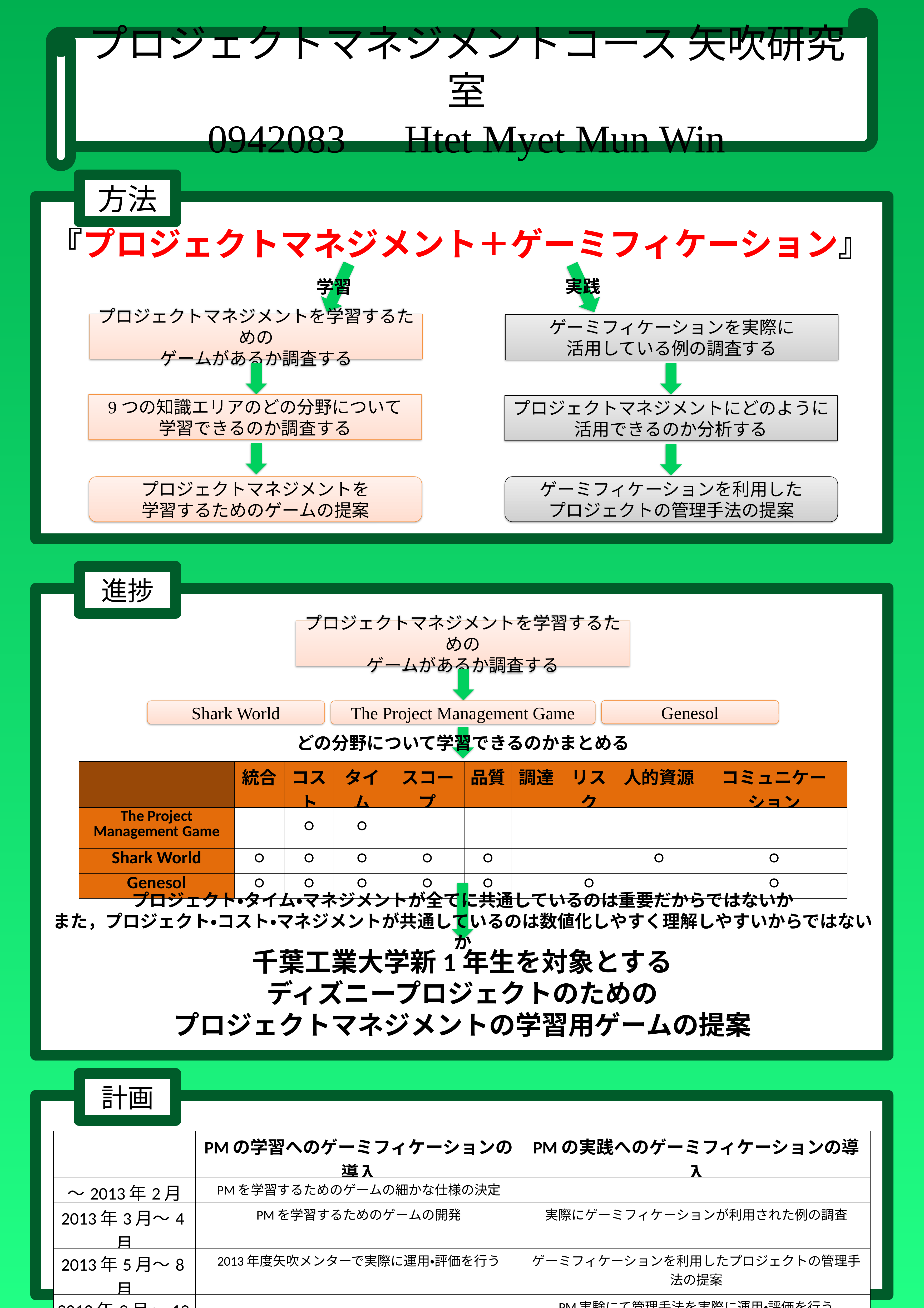

プロジェクトマネジメントコース 矢吹研究室
0942083　Htet Myet Mun Win
方法

『プロジェクトマネジメント＋ゲーミフィケーション』

実践
学習
プロジェクトマネジメントを学習するための
ゲームがあるか調査する
ゲーミフィケーションを実際に
活用している例の調査する

9つの知識エリアのどの分野について
学習できるのか調査する
プロジェクトマネジメントにどのように
活用できるのか分析する

ゲーミフィケーションを利用した
プロジェクトの管理手法の提案
プロジェクトマネジメントを
学習するためのゲームの提案
進捗

プロジェクトマネジメントを学習するための
ゲームがあるか調査する

Genesol
Shark World
The Project Management Game

どの分野について学習できるのかまとめる
|  | 統合 | コスト | タイム | スコープ | 品質 | 調達 | リスク | 人的資源 | コミュニケーション |
| --- | --- | --- | --- | --- | --- | --- | --- | --- | --- |
| The Project Management Game |  | ○ | ○ |  |  |  |  |  |  |
| Shark World | ○ | ○ | ○ | ○ | ○ |  |  | ○ | ○ |
| Genesol | ○ | ○ | ○ | ○ | ○ |  | ○ |  | ○ |

プロジェクト・タイム・マネジメントが全てに共通しているのは重要だからではないか
また，プロジェクト・コスト・マネジメントが共通しているのは数値化しやすく理解しやすいからではないか
千葉工業大学新1年生を対象とする
ディズニープロジェクトのための
プロジェクトマネジメントの学習用ゲームの提案
計画

|  | PMの学習へのゲーミフィケーションの導入 | PMの実践へのゲーミフィケーションの導入 |
| --- | --- | --- |
| ～2013年2月 | PMを学習するためのゲームの細かな仕様の決定 |  |
| 2013年3月～4月 | PMを学習するためのゲームの開発 | 実際にゲーミフィケーションが利用された例の調査 |
| 2013年5月～8月 | 2013年度矢吹メンターで実際に運用・評価を行う | ゲーミフィケーションを利用したプロジェクトの管理手法の提案 |
| 2013年9月～10月 |  | PM実験にて管理手法を実際に運用・評価を行う |
| 2013年11月以降 | 卒業論文の執筆 |  |